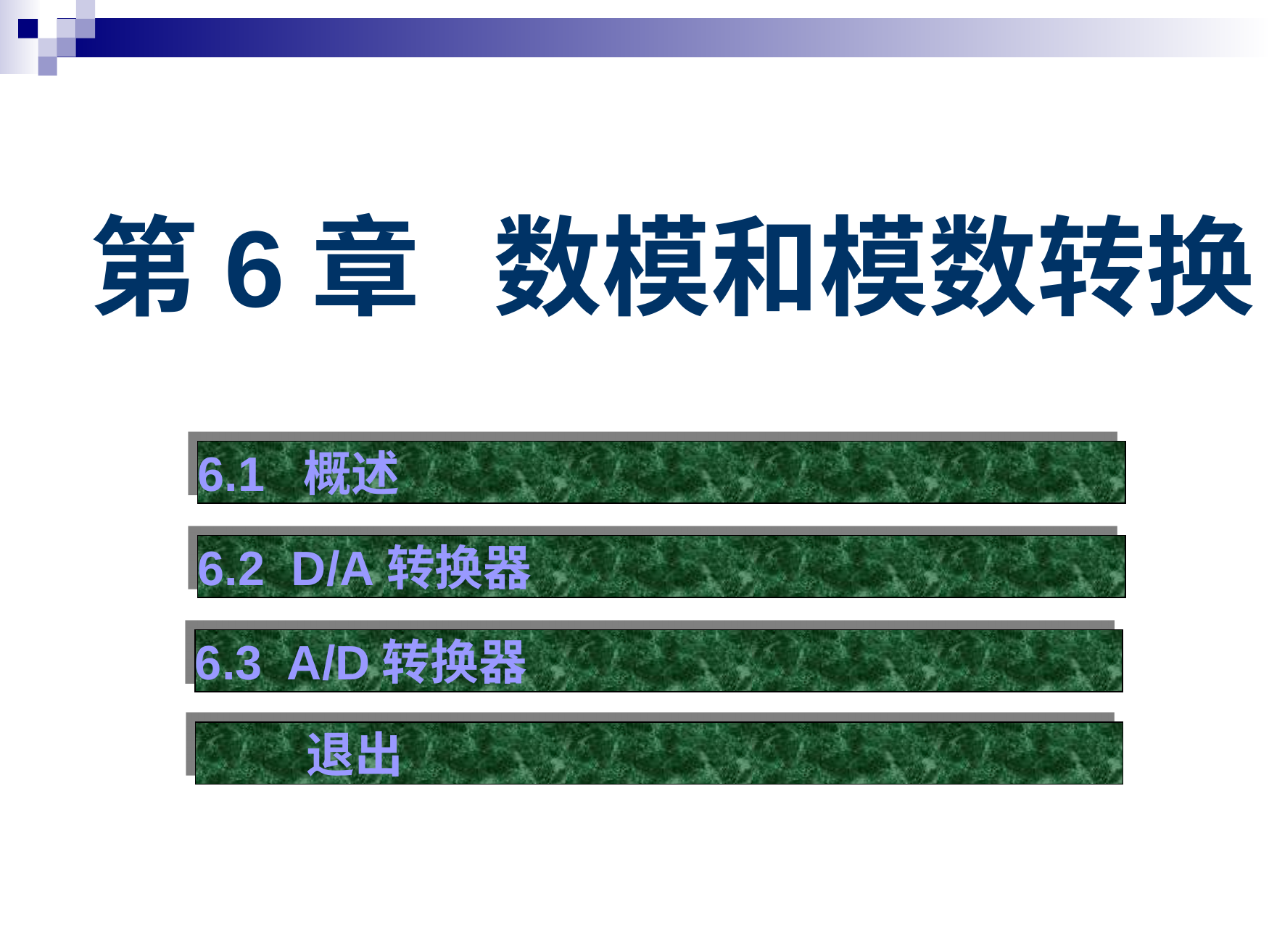

第6章   数模和模数转换
6.1  概述
6.2  D/A转换器
6.3  A/D转换器
         退出